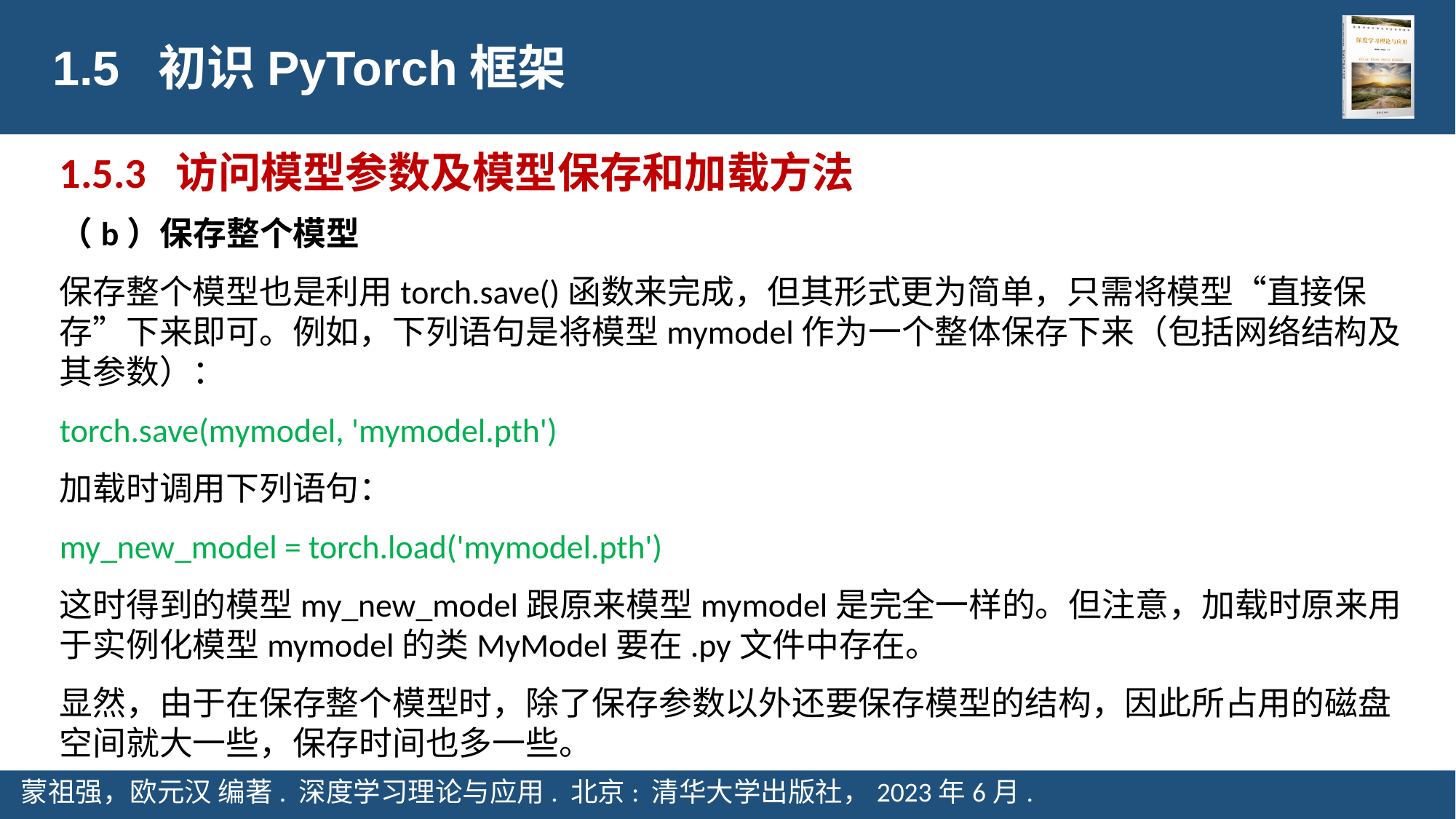

1.5  初识PyTorch框架
1.5.3  访问模型参数及模型保存和加载方法
（b）保存整个模型
保存整个模型也是利用torch.save()函数来完成，但其形式更为简单，只需将模型“直接保存”下来即可。例如，下列语句是将模型mymodel作为一个整体保存下来（包括网络结构及其参数）：
torch.save(mymodel, 'mymodel.pth')
加载时调用下列语句：
my_new_model = torch.load('mymodel.pth')
这时得到的模型my_new_model跟原来模型mymodel是完全一样的。但注意，加载时原来用于实例化模型mymodel的类MyModel要在.py文件中存在。
显然，由于在保存整个模型时，除了保存参数以外还要保存模型的结构，因此所占用的磁盘空间就大一些，保存时间也多一些。